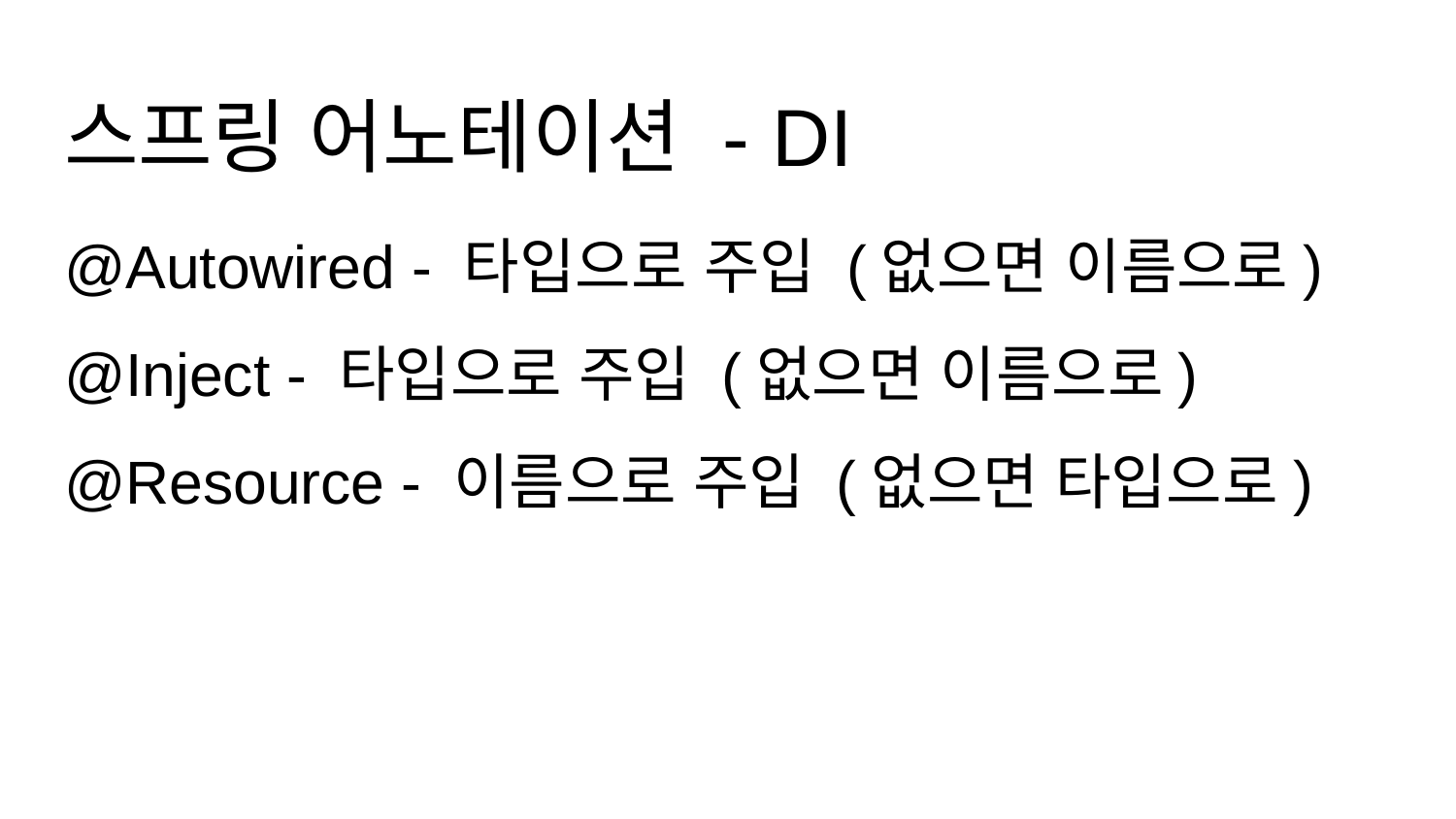

# 스프링 어노테이션 - DI
@Autowired - 타입으로 주입 (없으면 이름으로)
@Inject - 타입으로 주입 (없으면 이름으로)
@Resource - 이름으로 주입 (없으면 타입으로)